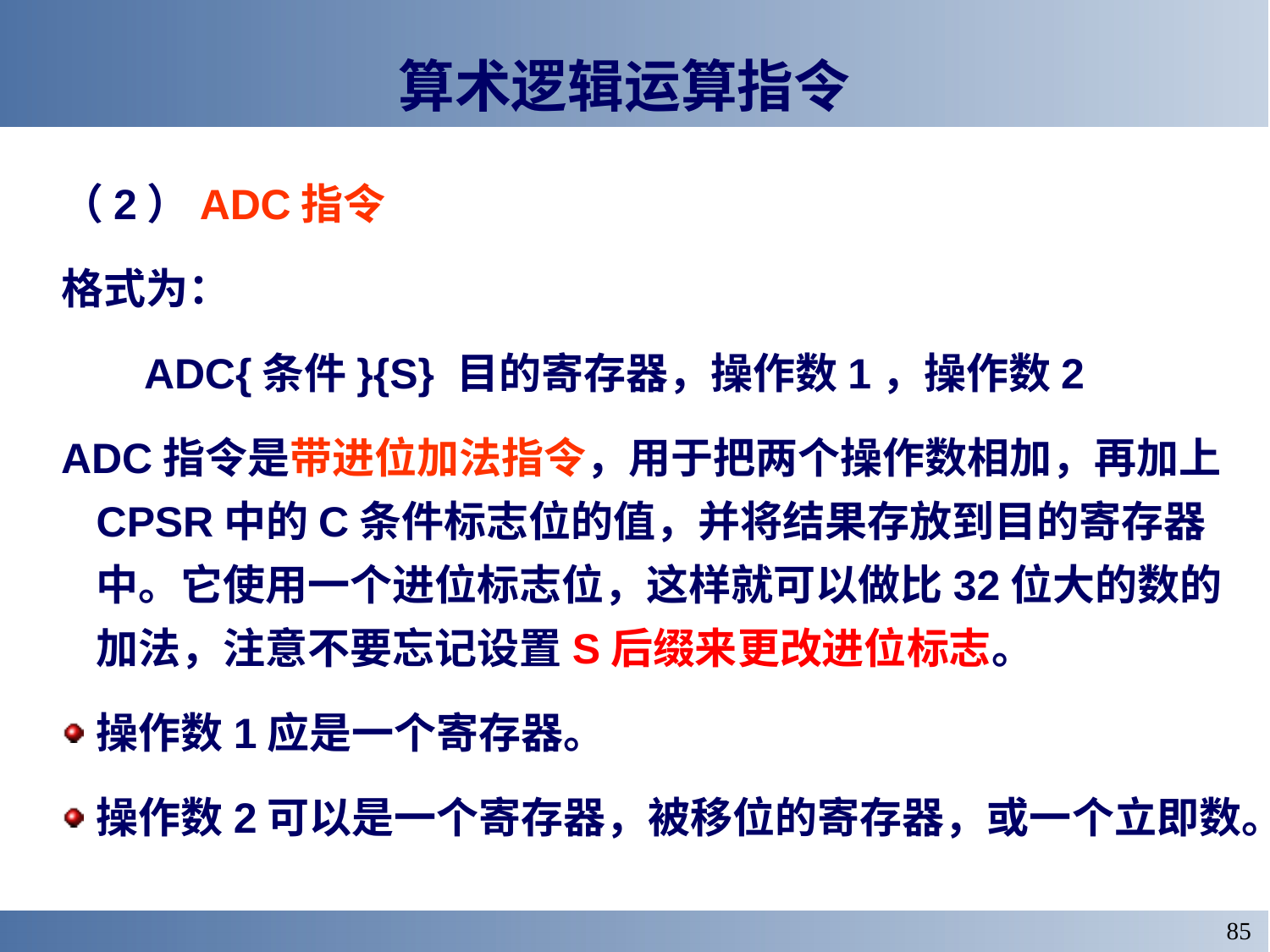

# 算术逻辑运算指令
（2）ADC指令
格式为：
       ADC{条件}{S} 目的寄存器，操作数1，操作数2
ADC指令是带进位加法指令，用于把两个操作数相加，再加上CPSR中的C条件标志位的值，并将结果存放到目的寄存器中。它使用一个进位标志位，这样就可以做比32位大的数的加法，注意不要忘记设置S后缀来更改进位标志。
操作数1应是一个寄存器。
操作数2可以是一个寄存器，被移位的寄存器，或一个立即数。